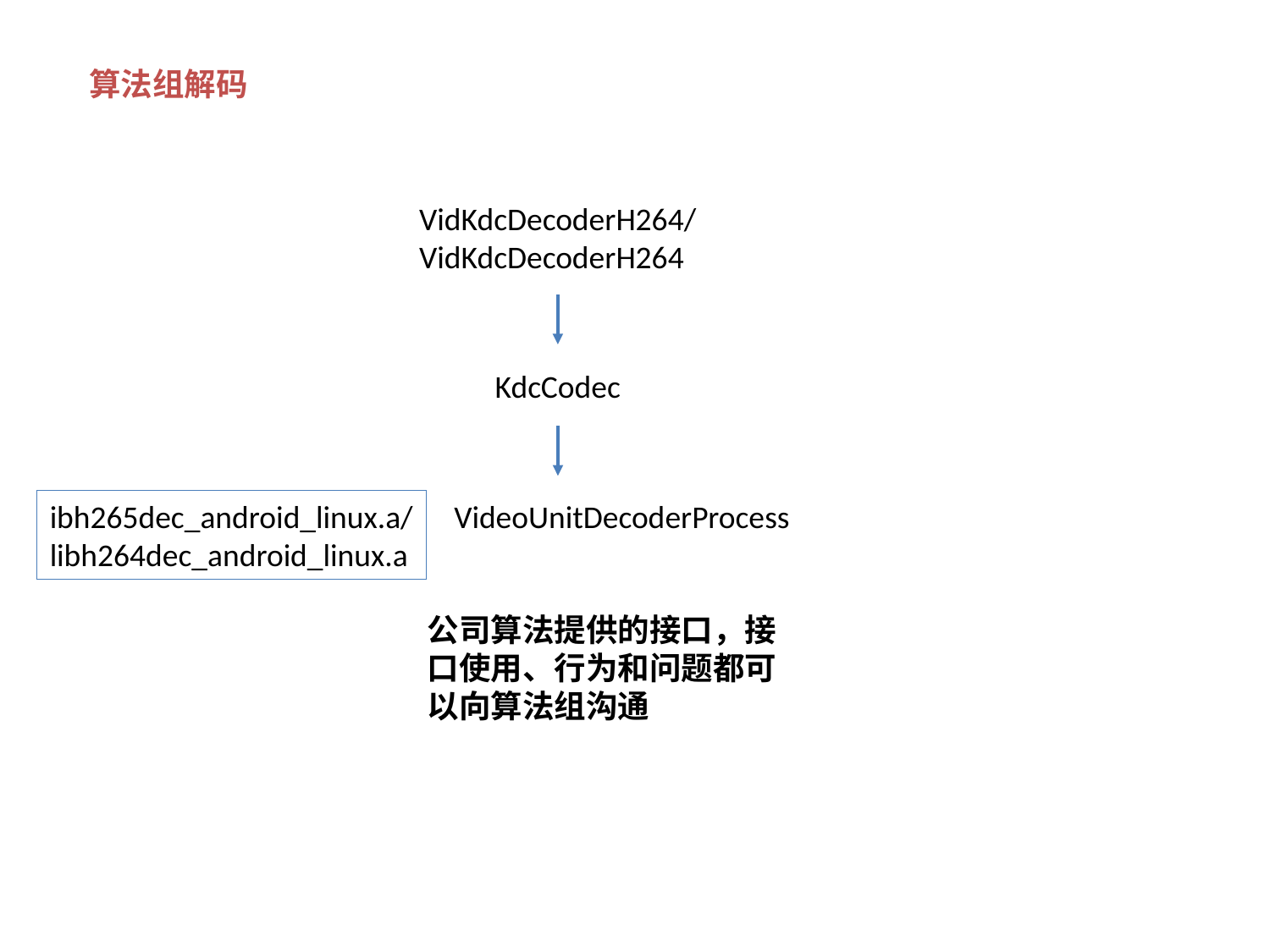

算法组解码
VidKdcDecoderH264/
VidKdcDecoderH264
KdcCodec
VideoUnitDecoderProcess
ibh265dec_android_linux.a/
libh264dec_android_linux.a
公司算法提供的接口，接口使用、行为和问题都可以向算法组沟通